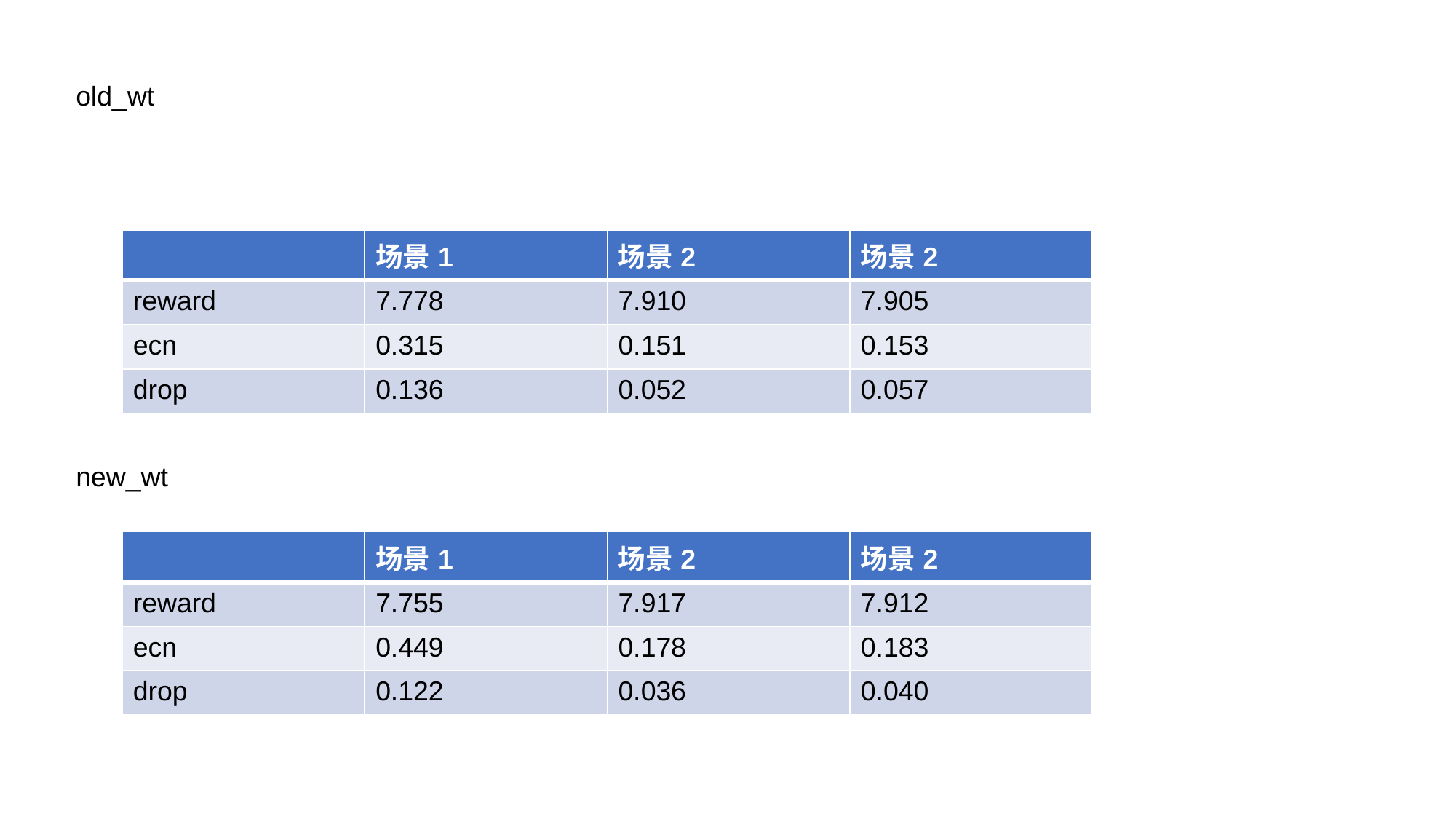

old_wt
|  | 场景1 | 场景2 | 场景2 |
| --- | --- | --- | --- |
| reward | 7.778 | 7.910 | 7.905 |
| ecn | 0.315 | 0.151 | 0.153 |
| drop | 0.136 | 0.052 | 0.057 |
new_wt
|  | 场景1 | 场景2 | 场景2 |
| --- | --- | --- | --- |
| reward | 7.755 | 7.917 | 7.912 |
| ecn | 0.449 | 0.178 | 0.183 |
| drop | 0.122 | 0.036 | 0.040 |